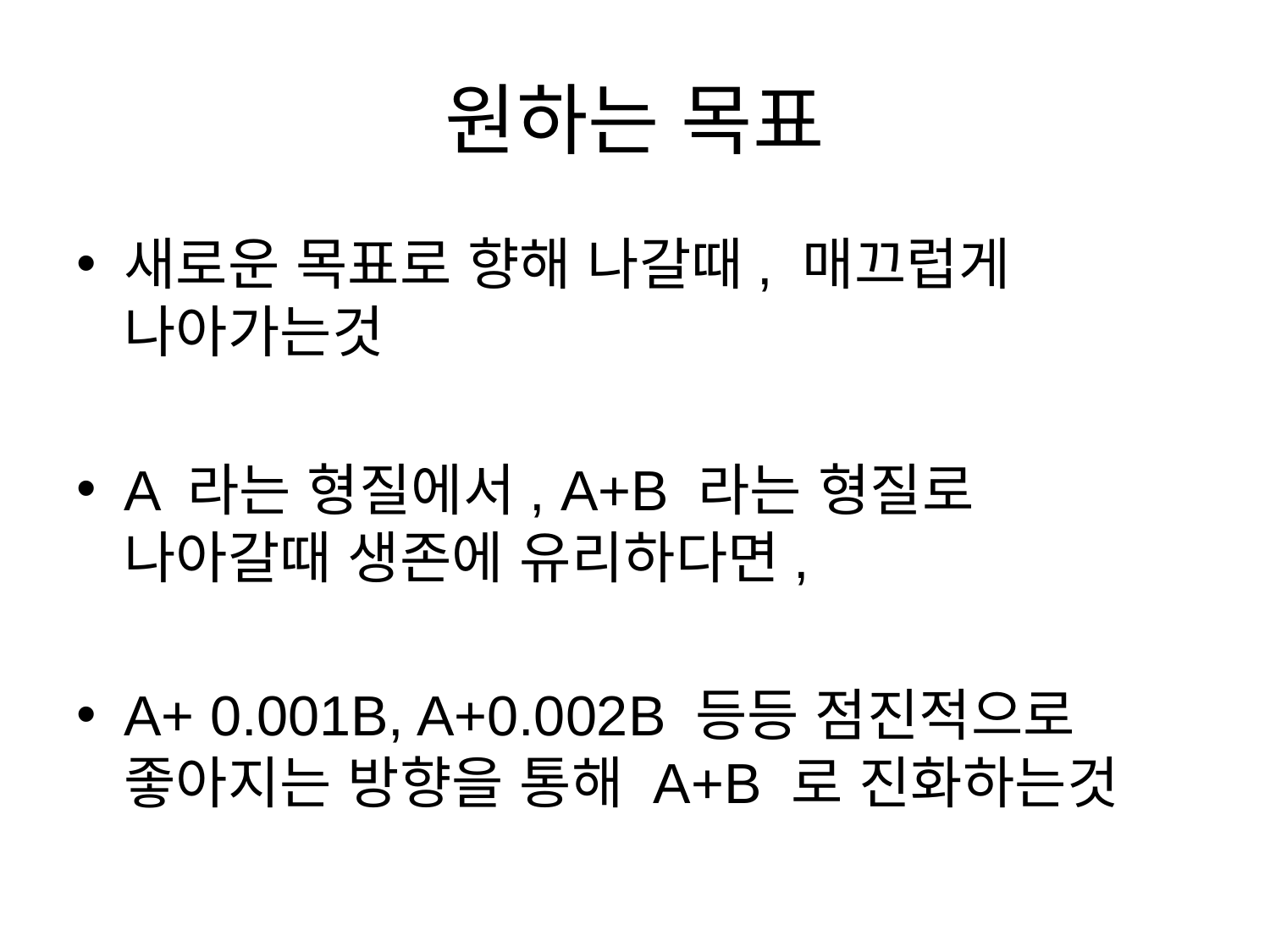

# 원하는 목표
새로운 목표로 향해 나갈때, 매끄럽게 나아가는것

A 라는 형질에서, A+B 라는 형질로 나아갈때 생존에 유리하다면,

A+ 0.001B, A+0.002B 등등 점진적으로 좋아지는 방향을 통해 A+B 로 진화하는것